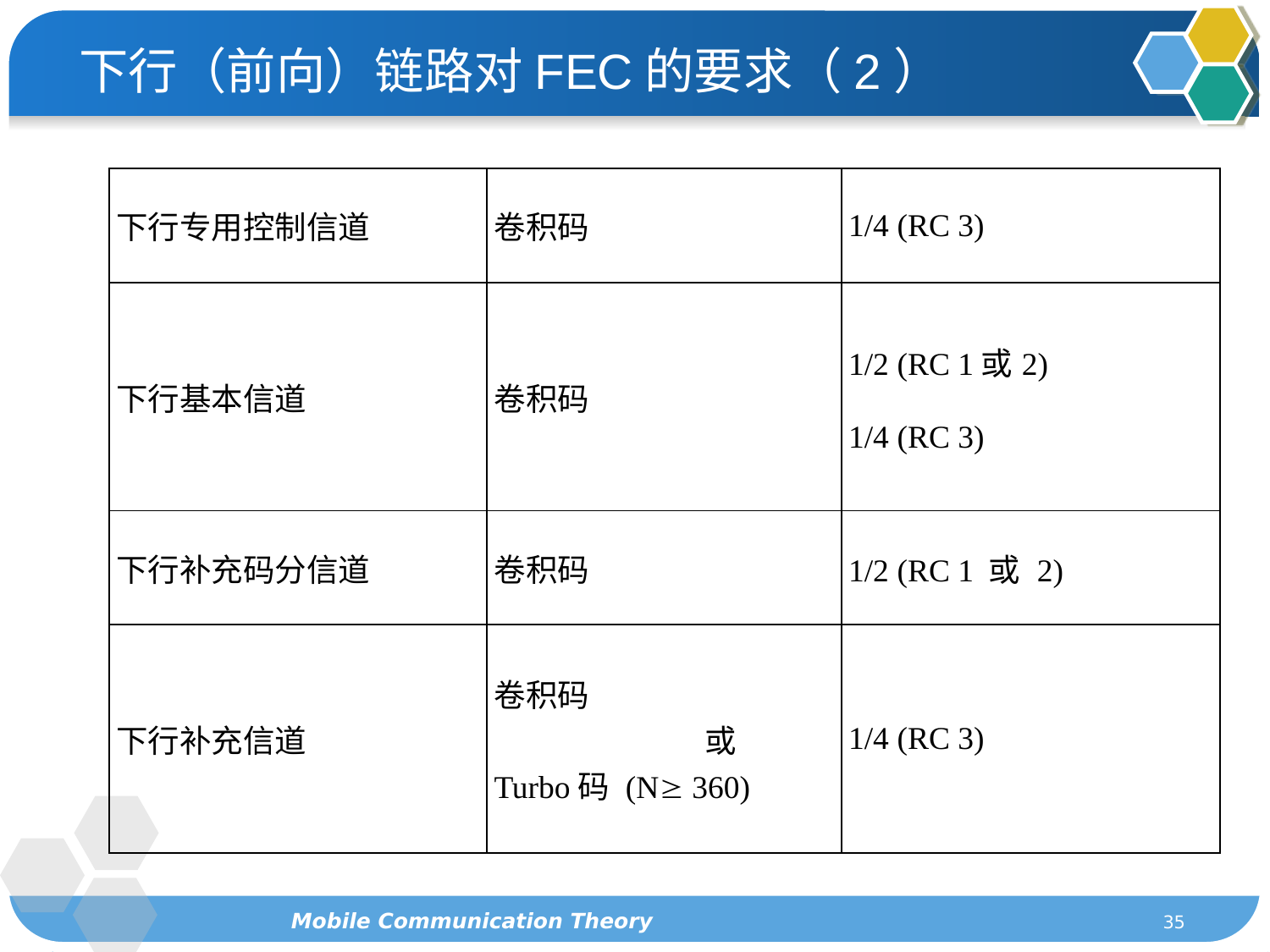

下行（前向）链路对FEC的要求（2）
| 下行专用控制信道 | 卷积码 | 1/4 (RC 3) |
| --- | --- | --- |
| 下行基本信道 | 卷积码 | 1/2 (RC 1或2) 1/4 (RC 3) |
| 下行补充码分信道 | 卷积码 | 1/2 (RC 1 或 2) |
| 下行补充信道 | 卷积码 或 Turbo码 (N≥ 360) | 1/4 (RC 3) |
Mobile Communication Theory